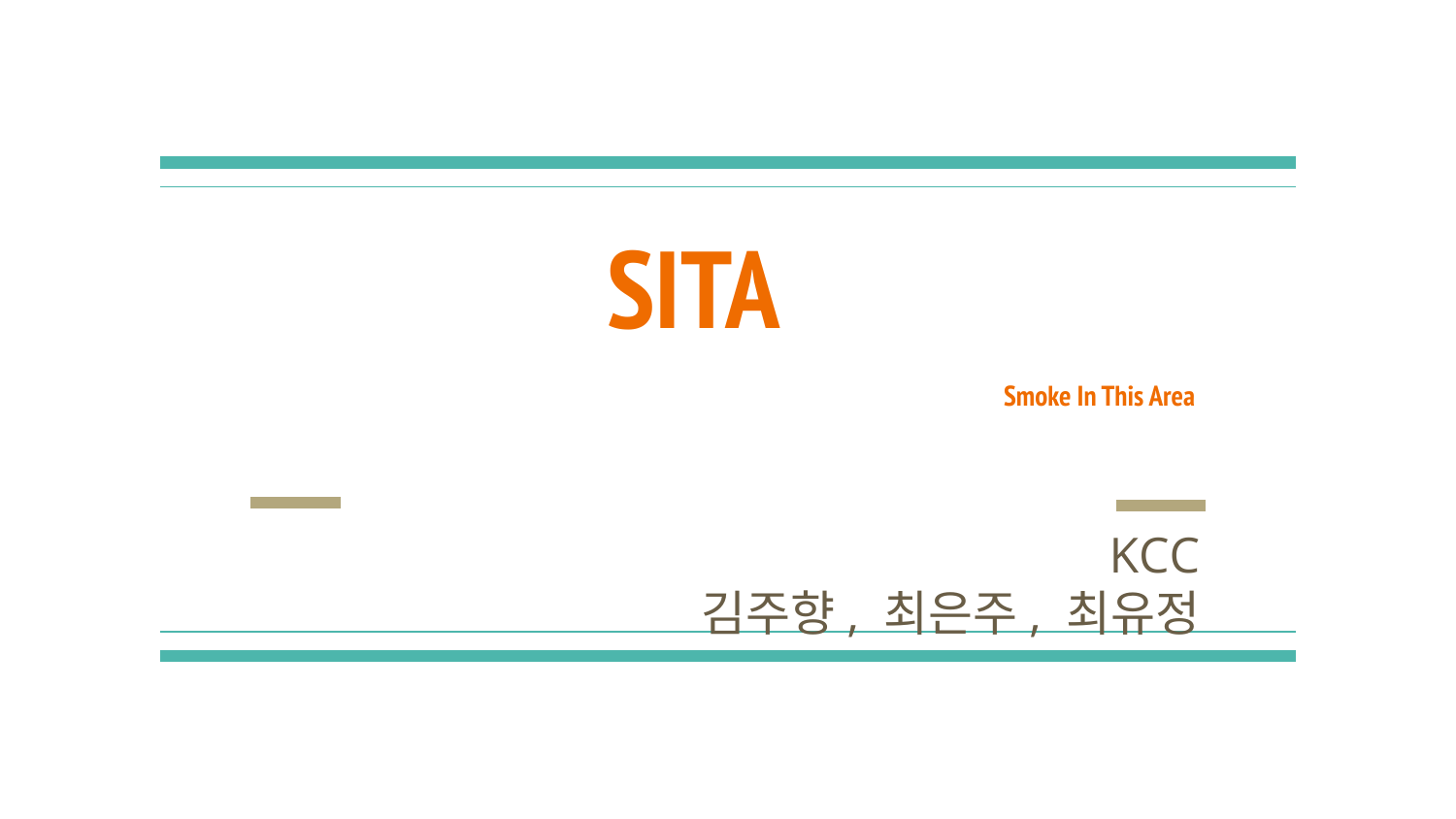

# SITA

  Smoke In This Area
KCC
김주향, 최은주, 최유정